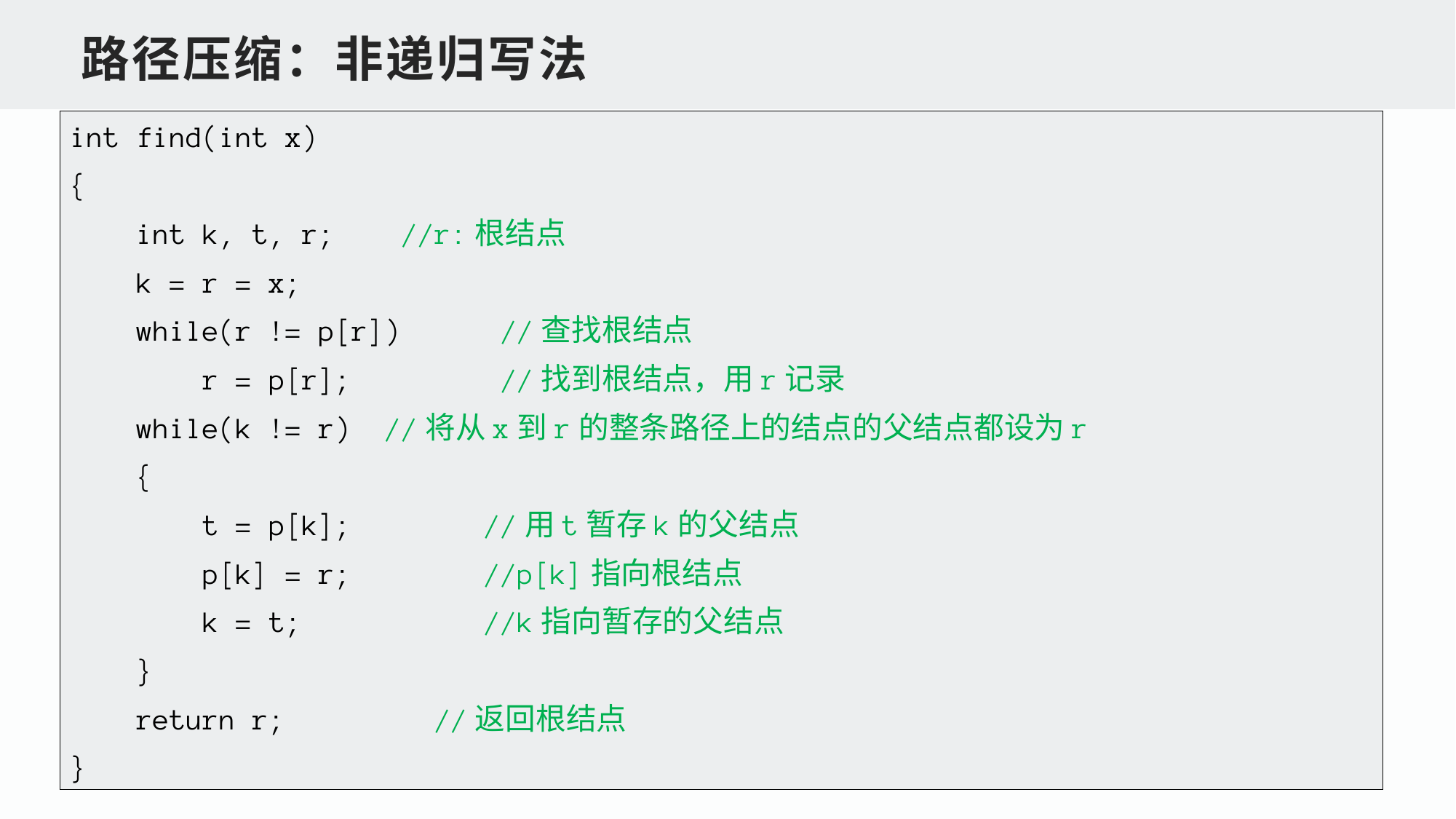

路径压缩：非递归写法
int find(int x)
{
    int k, t, r;    //r:根结点
    k = r = x;
    while(r != p[r])      //查找根结点
        r = p[r];         //找到根结点，用r记录
    while(k != r)  //将从x到r的整条路径上的结点的父结点都设为r
    {
        t = p[k];        //用t暂存k的父结点
        p[k] = r;        //p[k]指向根结点
        k = t;           //k指向暂存的父结点
    }
    return r;         //返回根结点
}
20